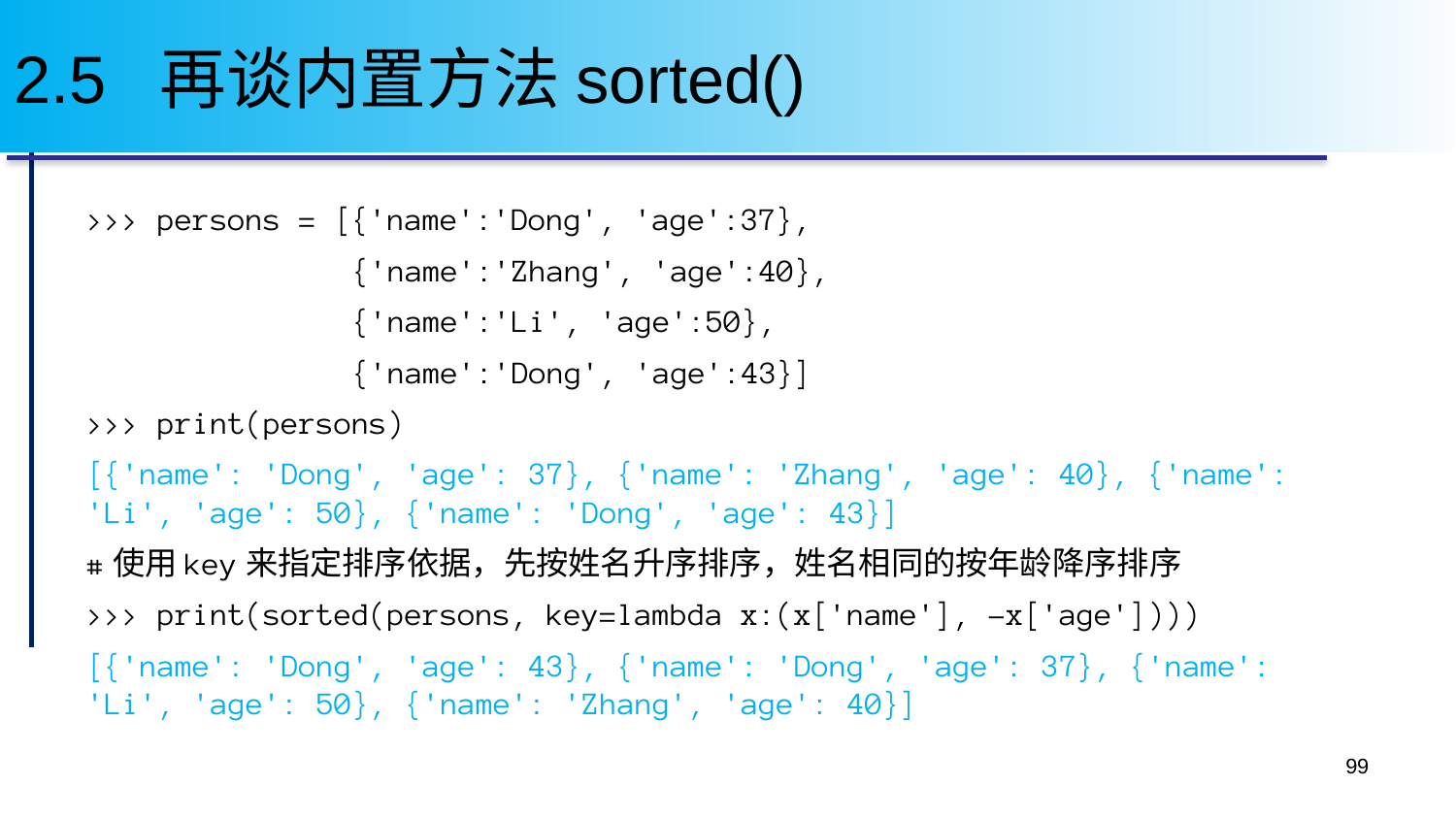

# 2.5  再谈内置方法sorted()
>>> persons = [{'name':'Dong', 'age':37},
               {'name':'Zhang', 'age':40},
               {'name':'Li', 'age':50},
               {'name':'Dong', 'age':43}]
>>> print(persons)
[{'name': 'Dong', 'age': 37}, {'name': 'Zhang', 'age': 40}, {'name': 'Li', 'age': 50}, {'name': 'Dong', 'age': 43}]
#使用key来指定排序依据，先按姓名升序排序，姓名相同的按年龄降序排序
>>> print(sorted(persons, key=lambda x:(x['name'], -x['age'])))
[{'name': 'Dong', 'age': 43}, {'name': 'Dong', 'age': 37}, {'name': 'Li', 'age': 50}, {'name': 'Zhang', 'age': 40}]
99